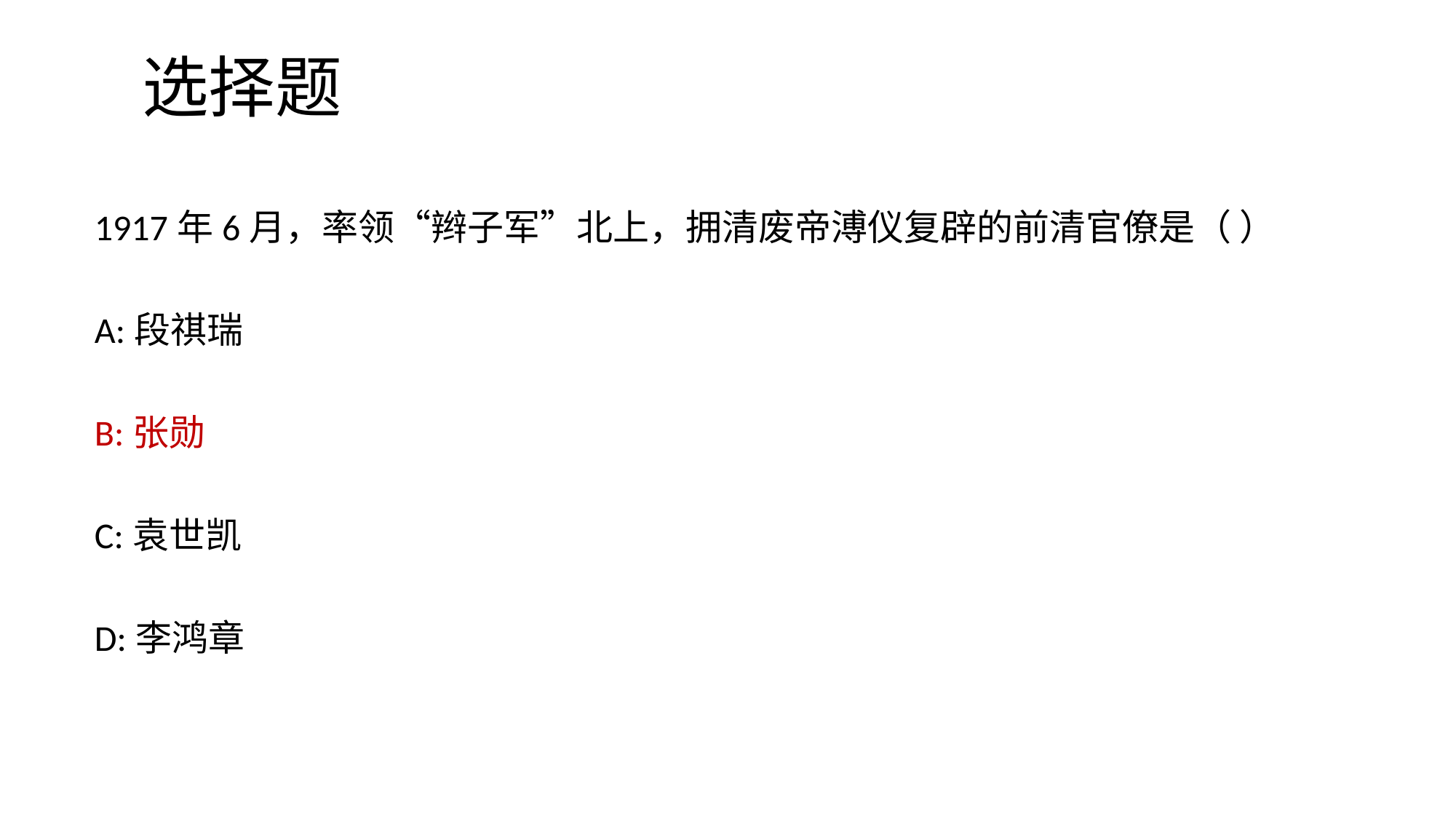

# 选择题
1917年6月，率领“辫子军”北上，拥清废帝溥仪复辟的前清官僚是（ ）
A:段祺瑞
B:张勋
C:袁世凯
D:李鸿章